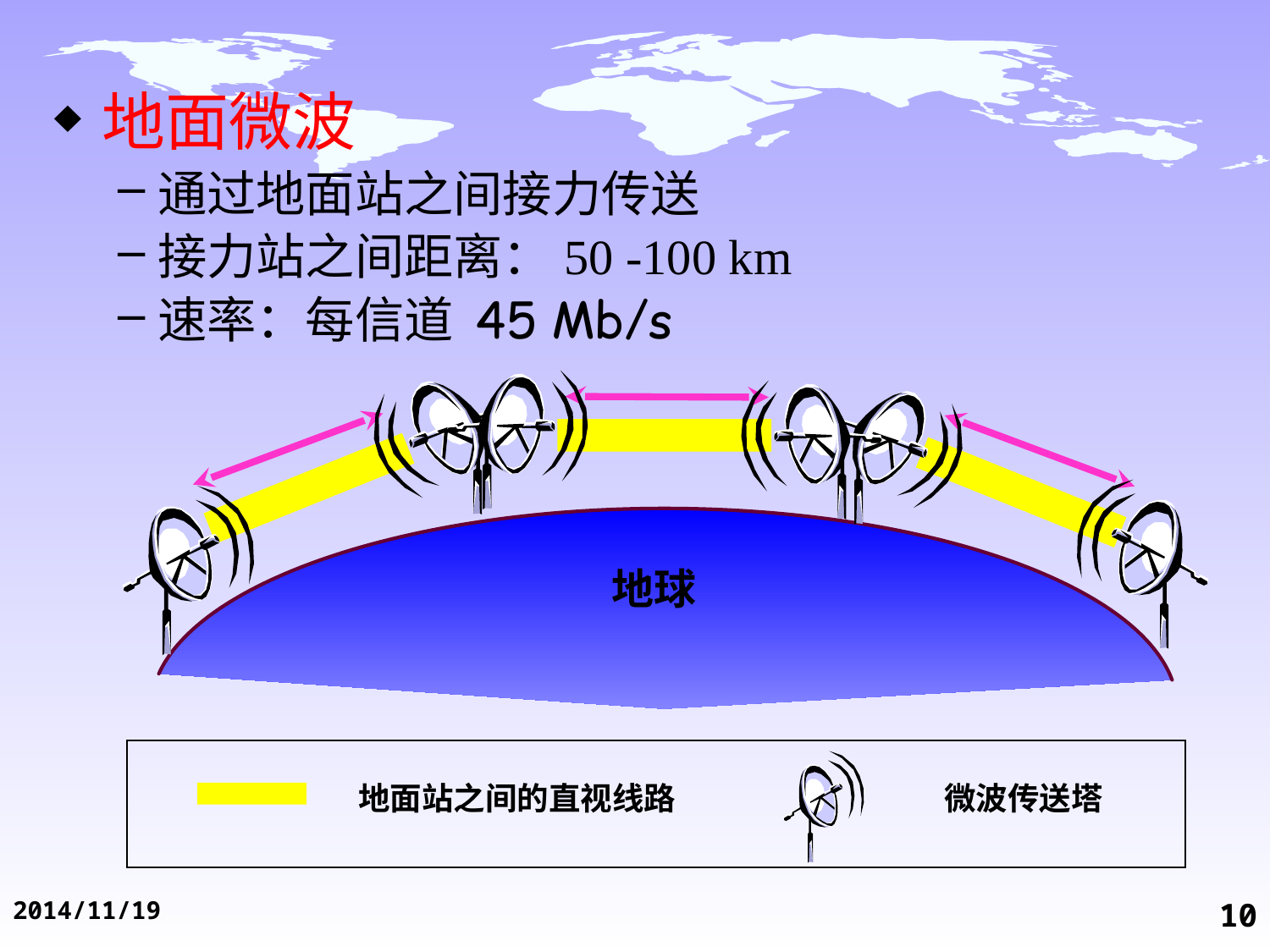

地面微波
通过地面站之间接力传送
接力站之间距离：50 -100 km
速率：每信道 45 Mb/s

地球

地面站之间的直视线路
微波传送塔

2014/11/19
10